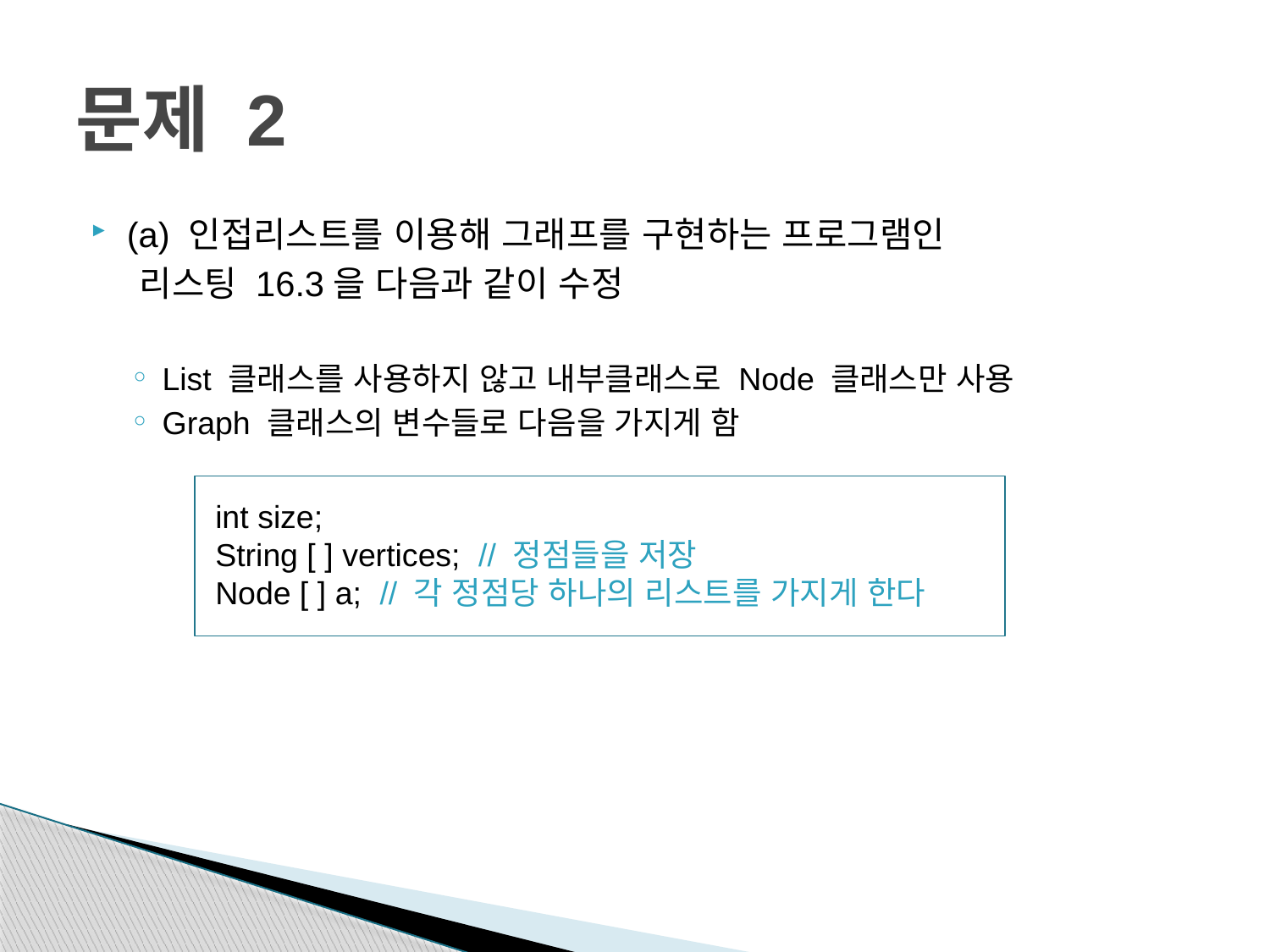

# 문제 2
(a) 인접리스트를 이용해 그래프를 구현하는 프로그램인
    리스팅 16.3을 다음과 같이 수정

List 클래스를 사용하지 않고 내부클래스로 Node 클래스만 사용
Graph 클래스의 변수들로 다음을 가지게 함

int size;
String [ ] vertices;  // 정점들을 저장
Node [ ] a;  // 각 정점당 하나의 리스트를 가지게 한다